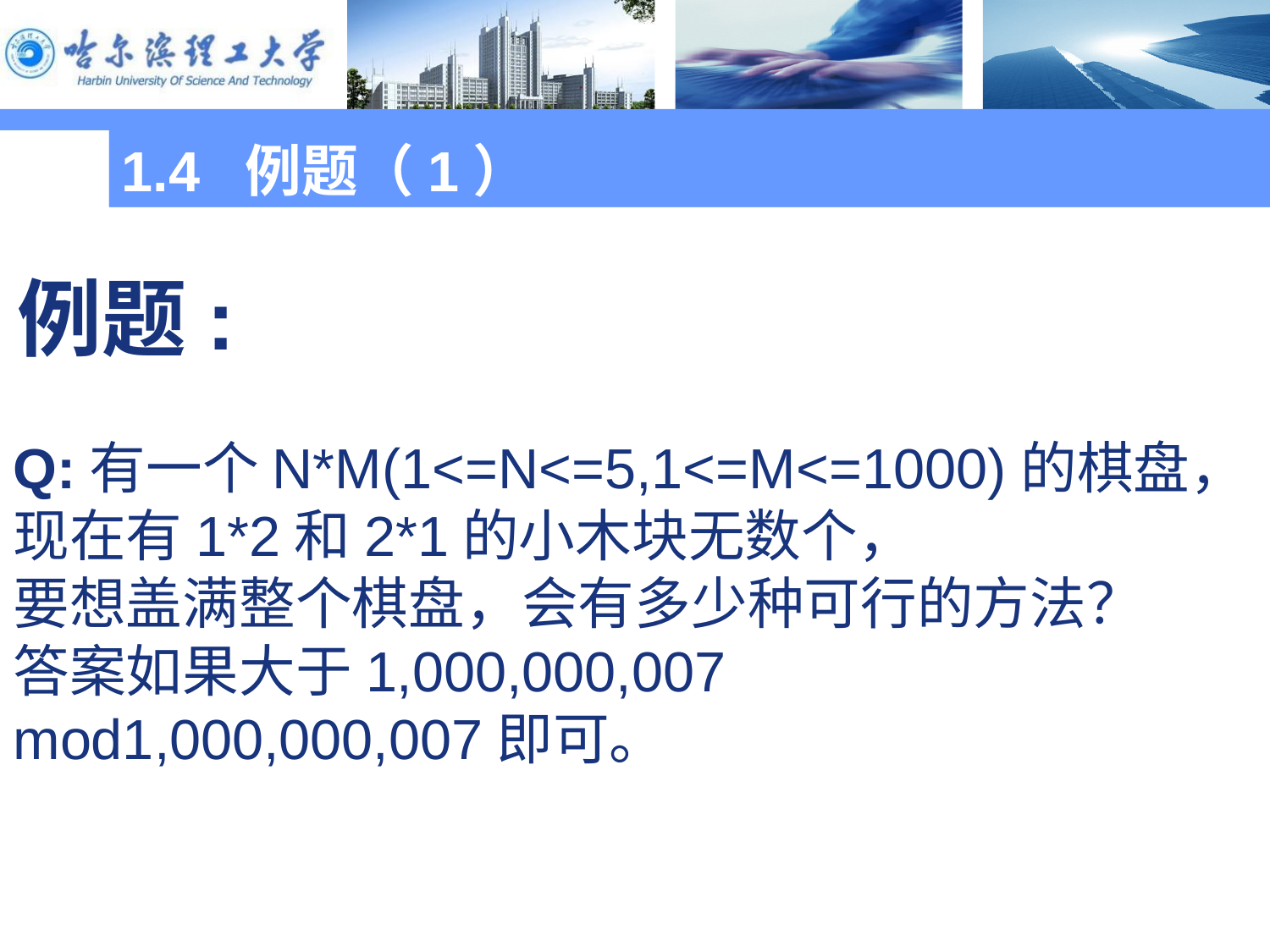

1.4  例题（1）
例题:
Q:有一个N*M(1<=N<=5,1<=M<=1000)的棋盘，
现在有1*2和2*1的小木块无数个，
要想盖满整个棋盘，会有多少种可行的方法？
答案如果大于1,000,000,007
mod1,000,000,007即可。